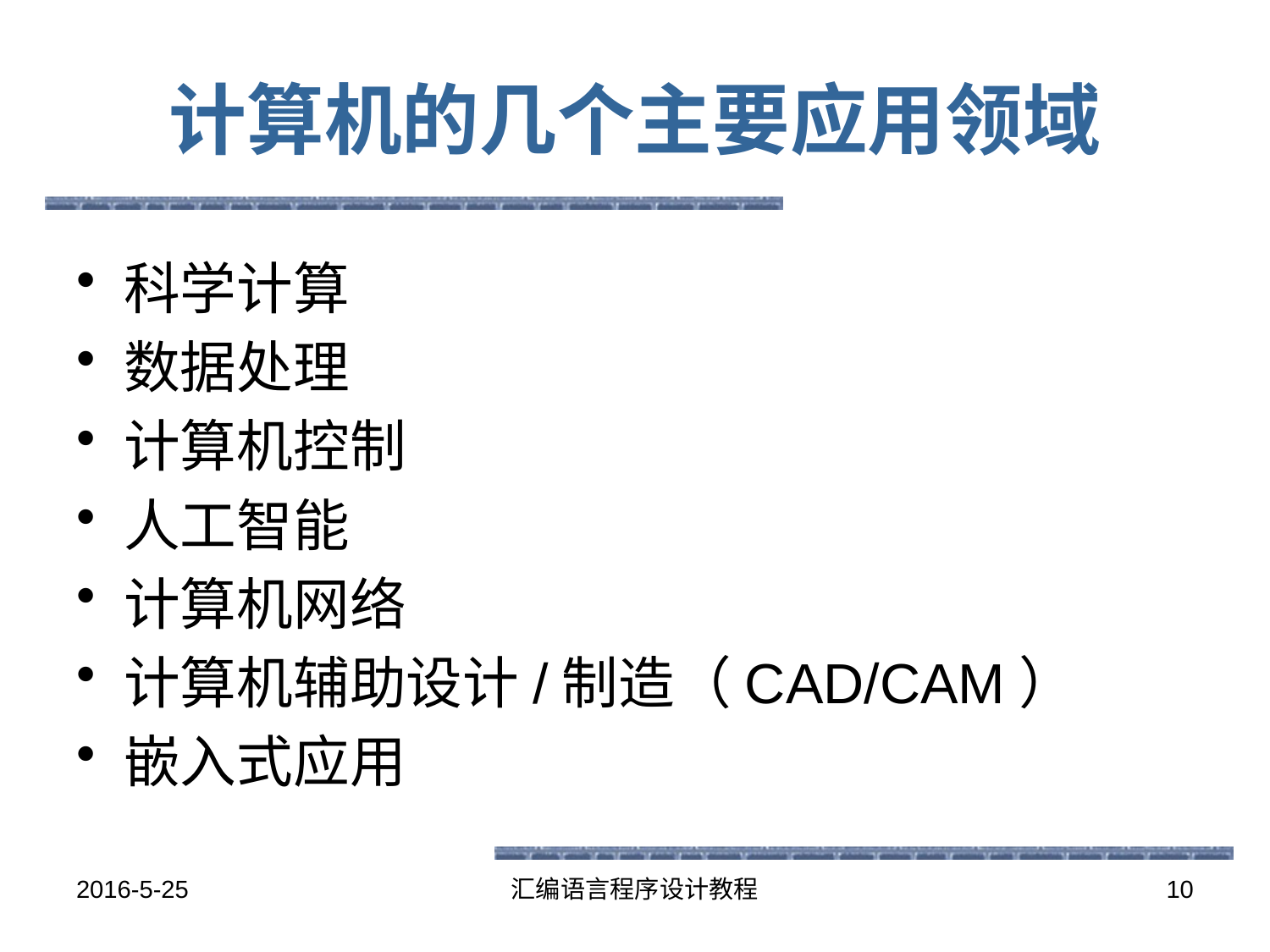

# 计算机的几个主要应用领域
科学计算
数据处理
计算机控制
人工智能
计算机网络
计算机辅助设计/制造（CAD/CAM）
嵌入式应用
2016-5-25
汇编语言程序设计教程
10